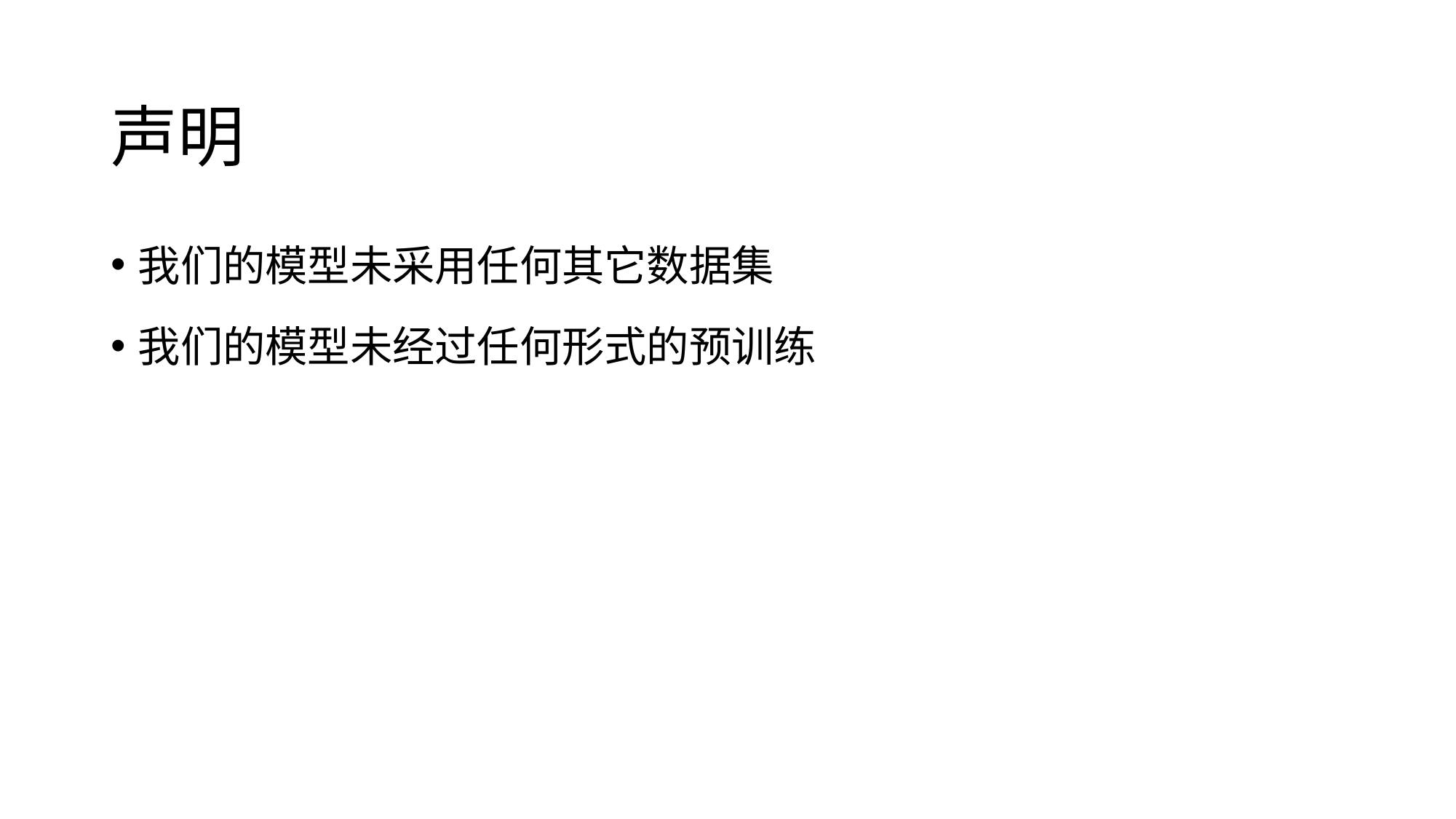

# 声明
我们的模型未采用任何其它数据集
我们的模型未经过任何形式的预训练